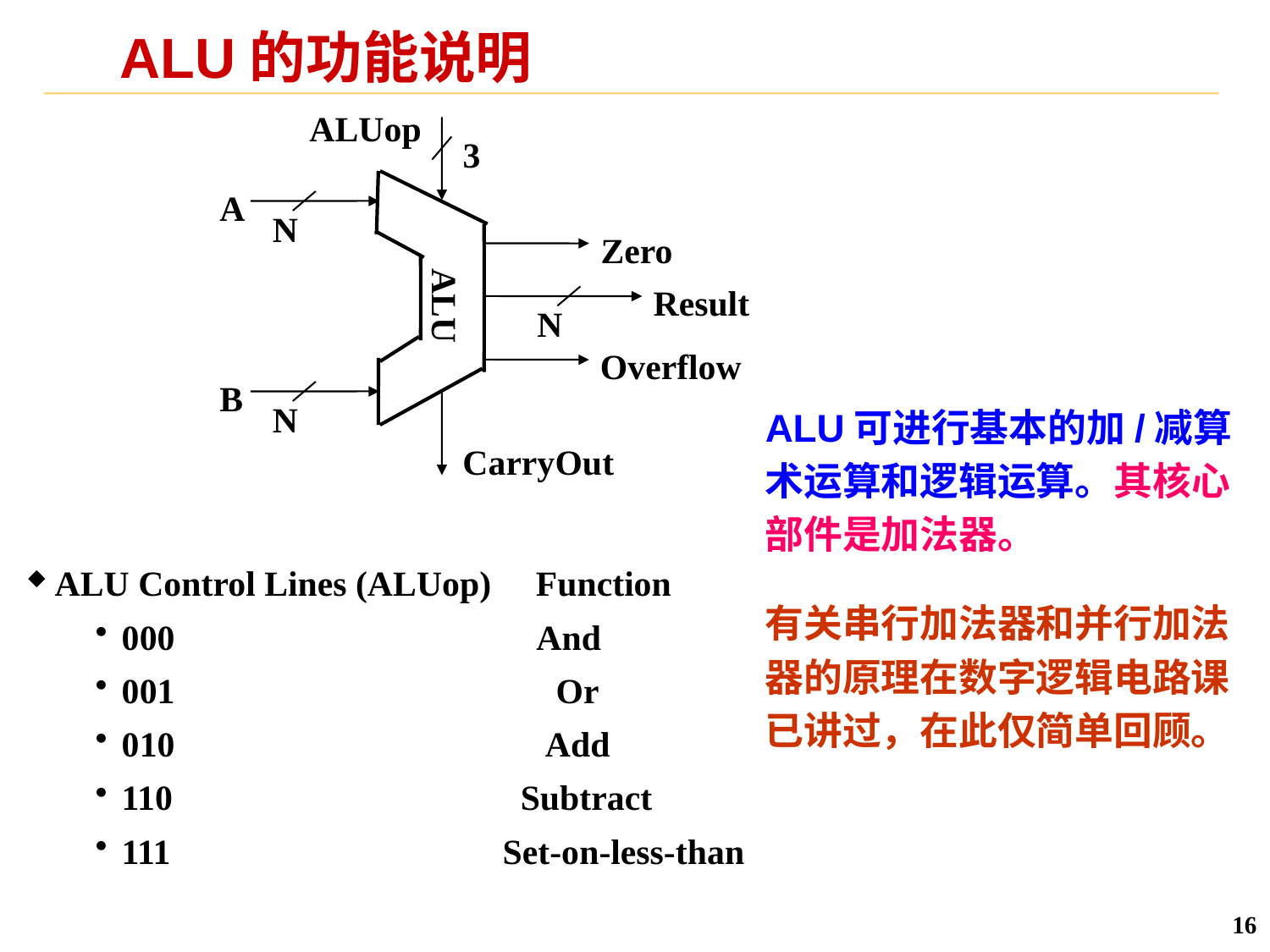

# ALU的功能说明
ALUop

3

A

N
Zero

Result
ALU

N
Overflow

B

ALU可进行基本的加/减算术运算和逻辑运算。其核心部件是加法器。

有关串行加法器和并行加法器的原理在数字逻辑电路课已讲过，在此仅简单回顾。

N

CarryOut
ALU Control Lines (ALUop)     Function
000			    And
001			      Or
010			     Add
110			  Subtract
111			Set-on-less-than
16